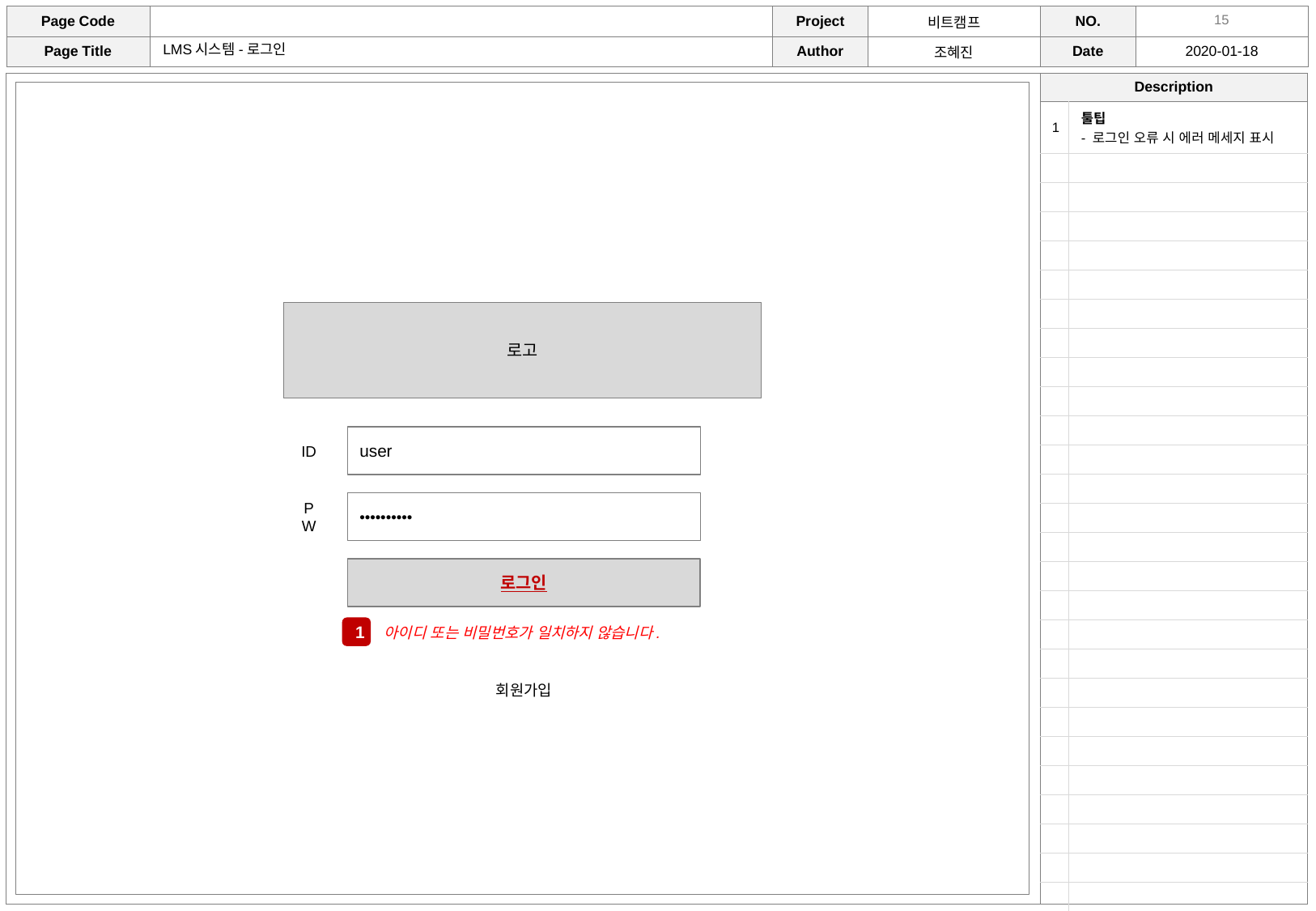

LMS시스템-로그인

| 1 | 툴팁 - 로그인 오류 시 에러 메세지 표시 |
| --- | --- |
|  |  |
|  |  |
|  |  |
|  |  |
|  |  |
|  |  |
|  |  |
|  |  |
|  |  |
|  |  |
|  |  |
|  |  |
|  |  |
|  |  |
|  |  |
|  |  |
|  |  |
|  |  |
|  |  |
|  |  |
|  |  |
|  |  |
|  |  |
|  |  |
|  |  |
|  |  |
로고
ID
user
PW
••••••••••
로그인
1
아이디 또는 비밀번호가 일치하지 않습니다.
회원가입